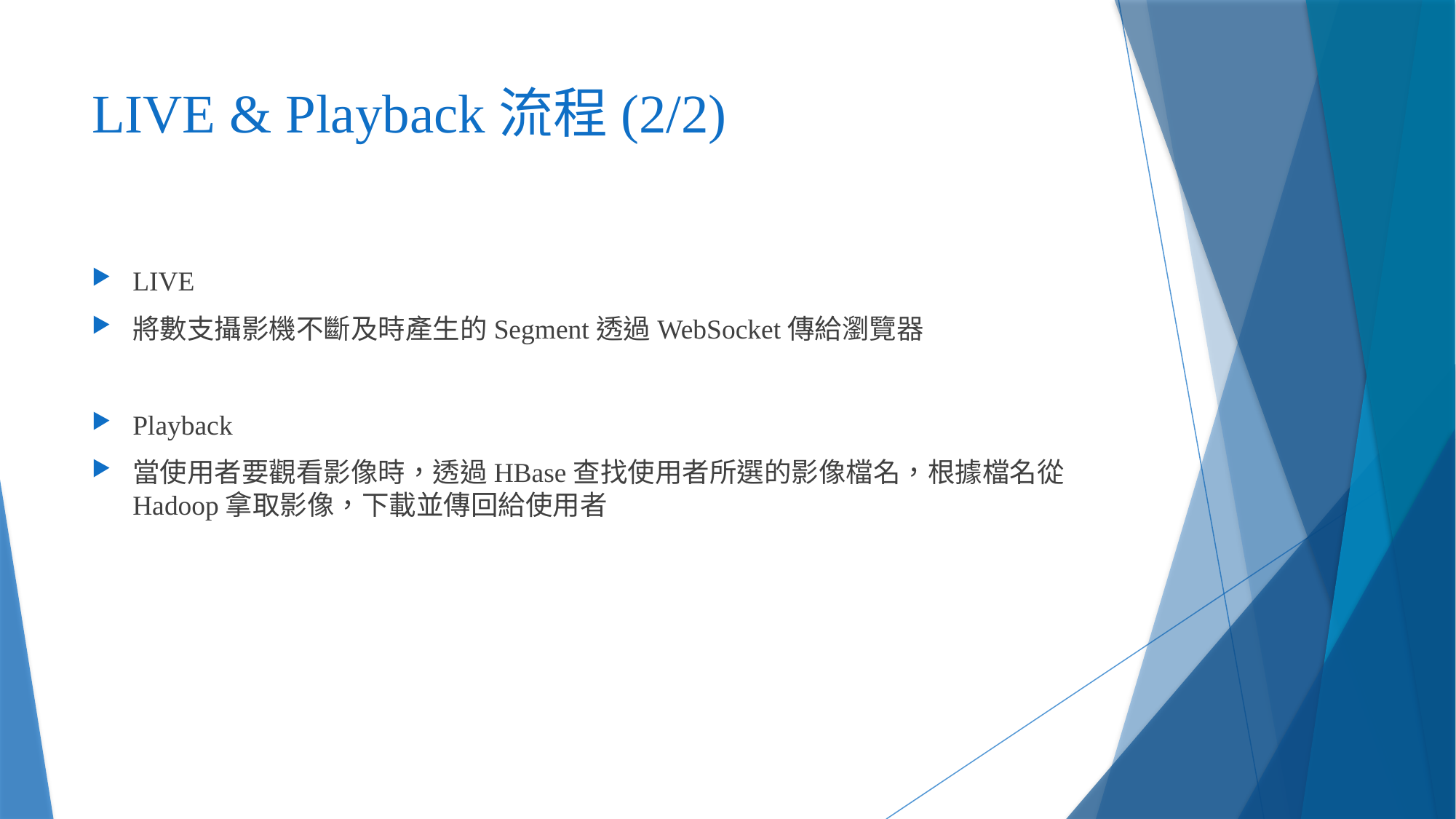

# LIVE & Playback流程(2/2)
LIVE
將數支攝影機不斷及時產生的Segment透過WebSocket傳給瀏覽器

Playback
當使用者要觀看影像時，透過HBase查找使用者所選的影像檔名，根據檔名從Hadoop拿取影像，下載並傳回給使用者